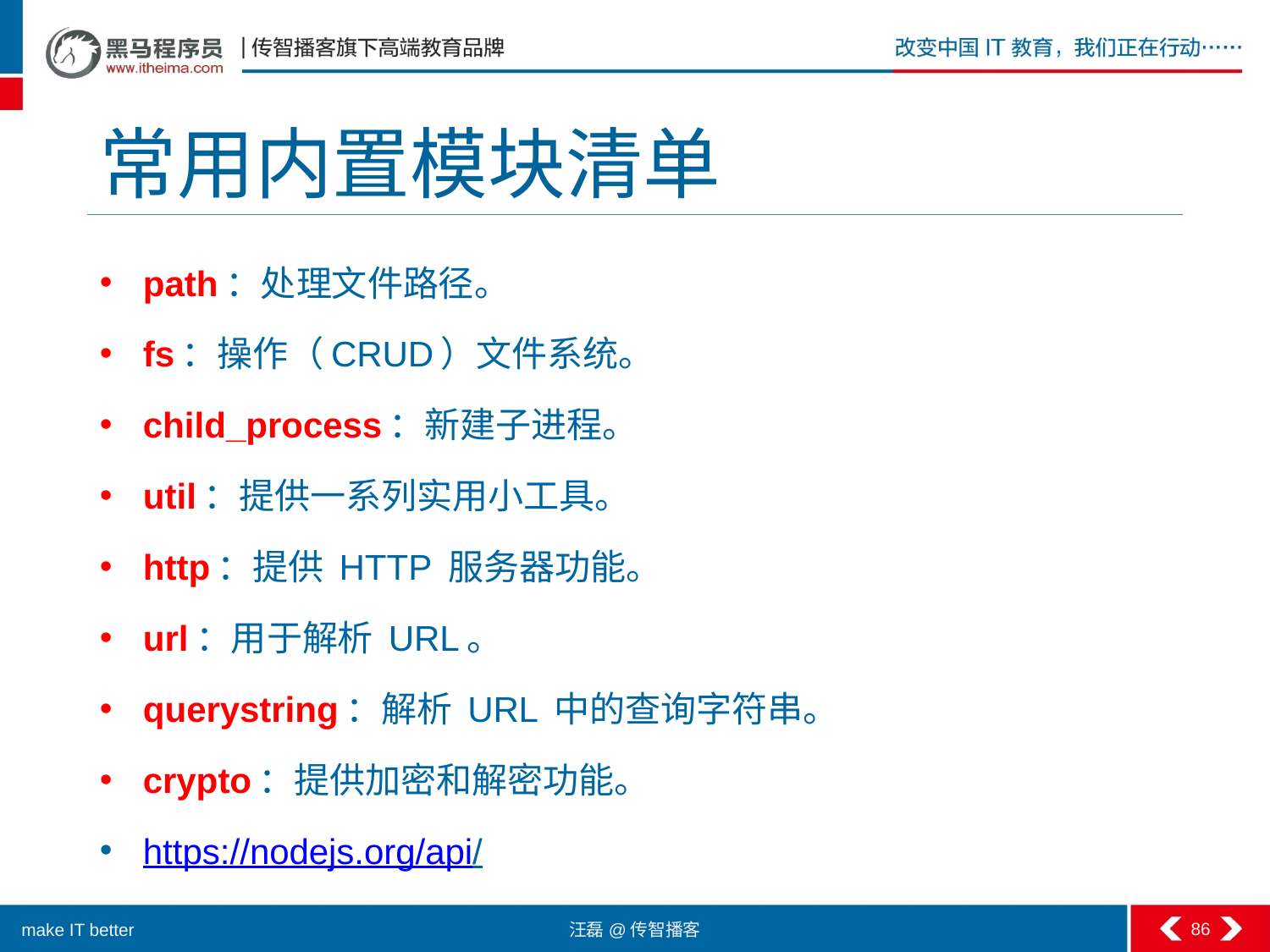

# 常用内置模块清单
path：处理文件路径。
fs：操作（CRUD）文件系统。
child_process：新建子进程。
util：提供一系列实用小工具。
http：提供 HTTP 服务器功能。
url：用于解析 URL。
querystring：解析 URL 中的查询字符串。
crypto：提供加密和解密功能。
https://nodejs.org/api/
86
汪磊@传智播客
make IT better